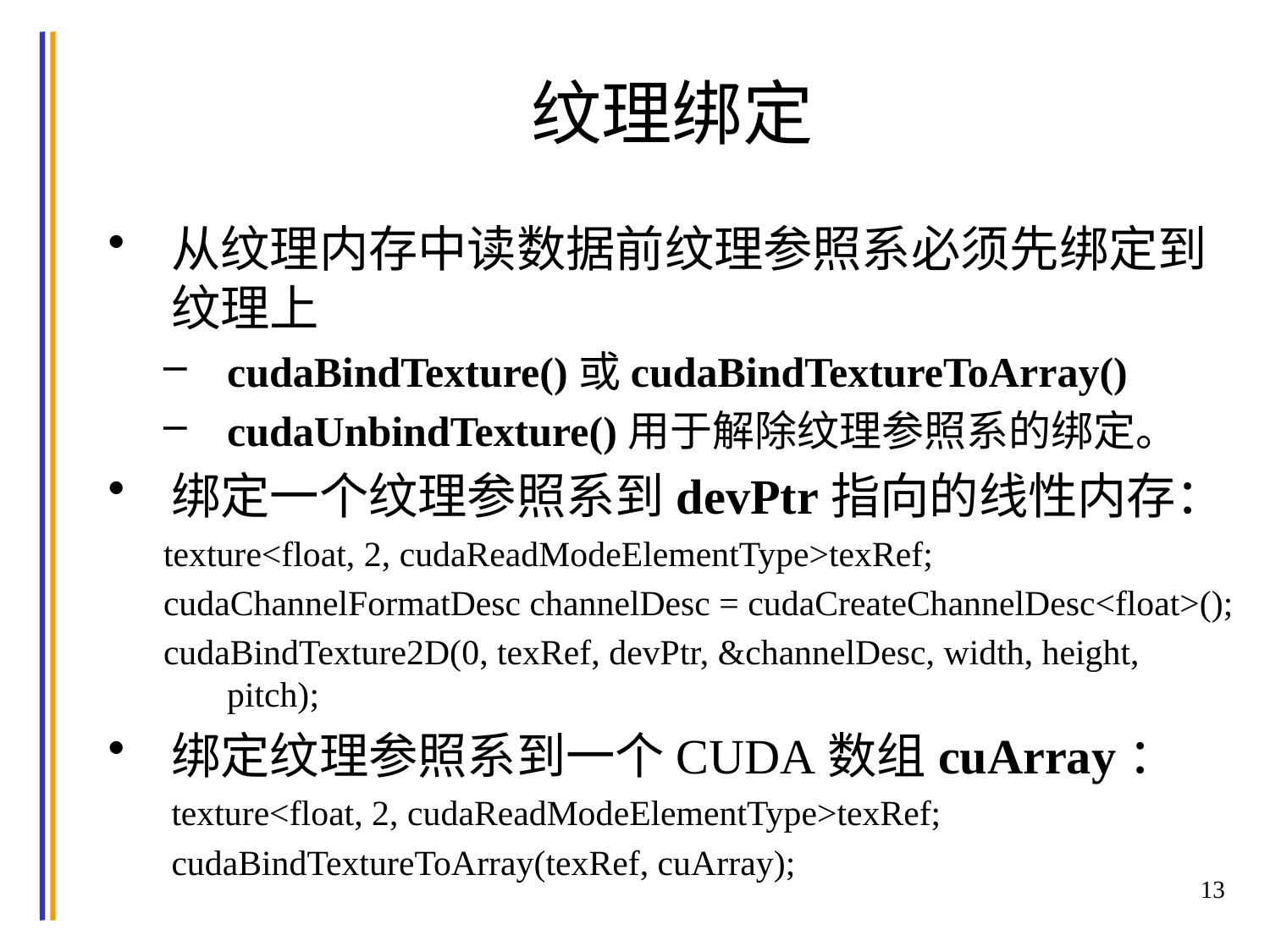

# 纹理绑定
从纹理内存中读数据前纹理参照系必须先绑定到纹理上
cudaBindTexture()或cudaBindTextureToArray()
cudaUnbindTexture()用于解除纹理参照系的绑定。
绑定一个纹理参照系到devPtr指向的线性内存：
texture<float, 2, cudaReadModeElementType>texRef;
cudaChannelFormatDesc channelDesc = cudaCreateChannelDesc<float>();
cudaBindTexture2D(0, texRef, devPtr, &channelDesc, width, height, pitch);
绑定纹理参照系到一个CUDA数组cuArray：
texture<float, 2, cudaReadModeElementType>texRef;
cudaBindTextureToArray(texRef, cuArray);
13